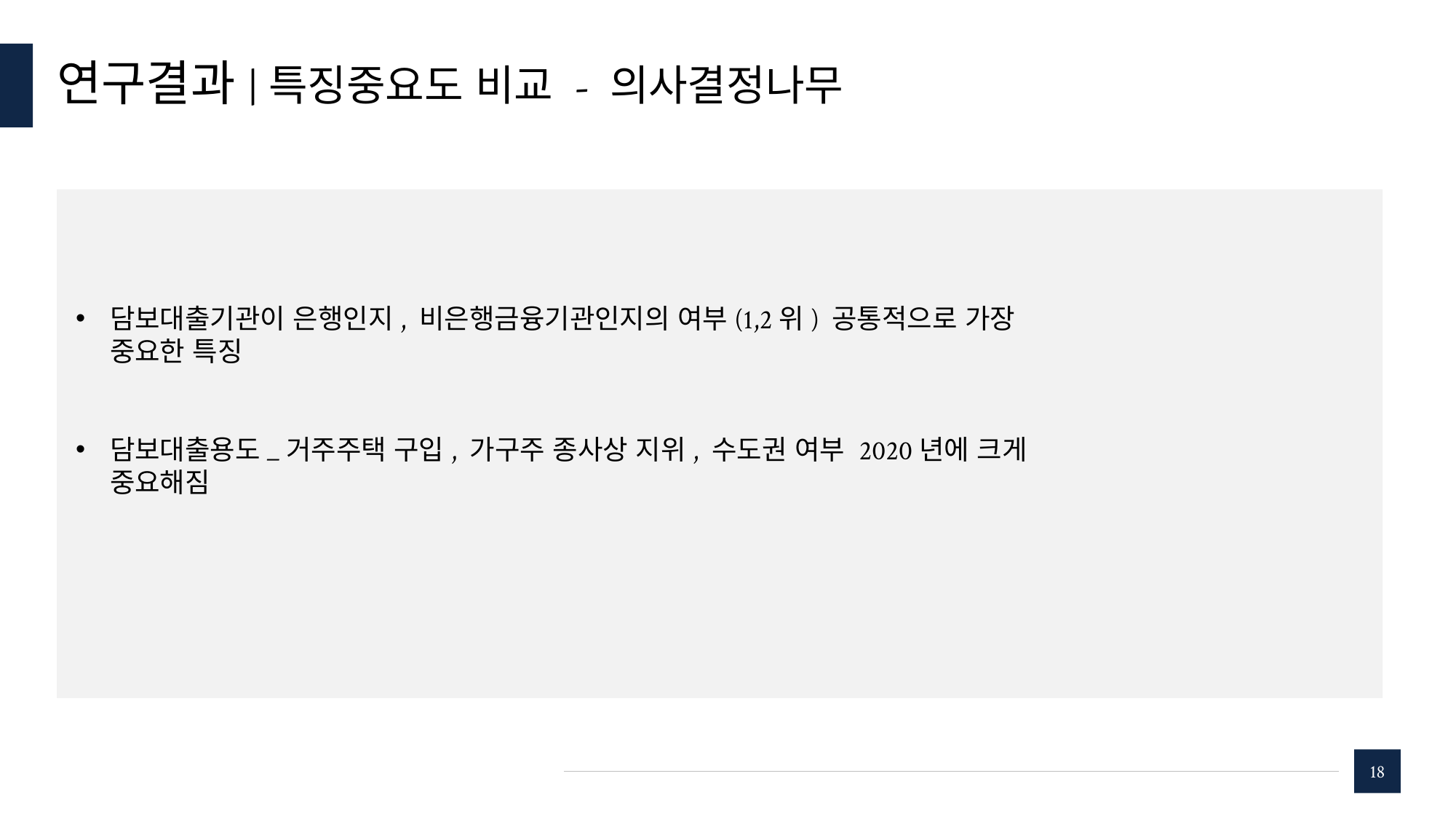

# 연구결과|특징중요도 비교 - 의사결정나무

담보대출기관이 은행인지, 비은행금융기관인지의 여부(1,2위) 공통적으로 가장 중요한 특징

담보대출용도_거주주택 구입, 가구주 종사상 지위, 수도권 여부 2020년에 크게 중요해짐

18